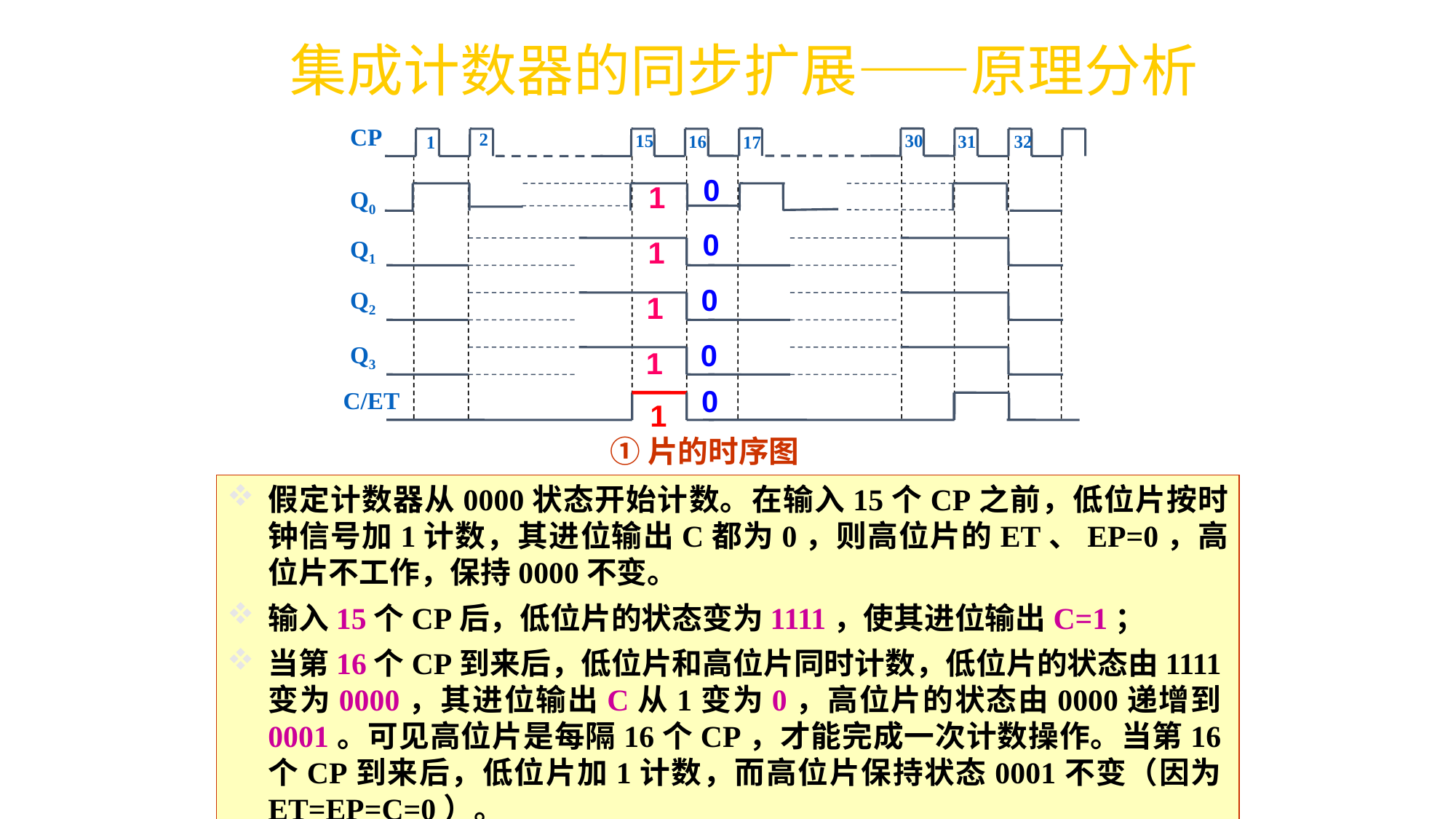

# 集成计数器的同步扩展——原理分析
CP
Q0
Q1
Q2
Q3
2
15
16
1

30
31
32
17

C/ET

0
0
0
0
1
1
1
1
0
1
①片的时序图
假定计数器从0000状态开始计数。在输入15个CP之前，低位片按时钟信号加1计数，其进位输出C都为0，则高位片的ET、EP=0，高位片不工作，保持0000不变。
输入15个CP后，低位片的状态变为1111，使其进位输出C=1；
当第16个CP到来后，低位片和高位片同时计数，低位片的状态由1111变为0000，其进位输出C从1变为0，高位片的状态由0000递增到0001。可见高位片是每隔16个CP，才能完成一次计数操作。当第16个CP到来后，低位片加1计数，而高位片保持状态0001不变（因为ET=EP=C=0）。